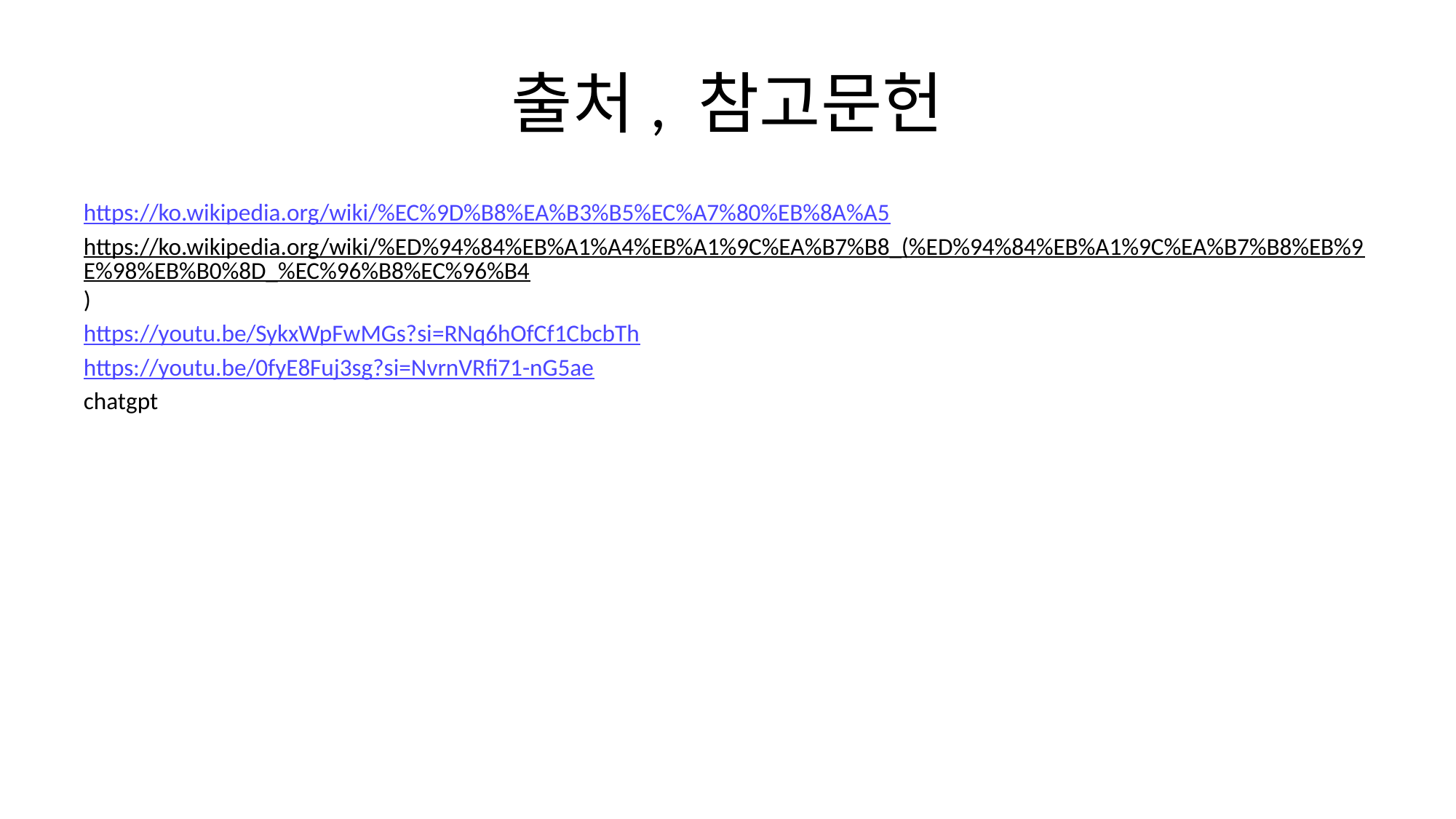

# 출처, 참고문헌
https://ko.wikipedia.org/wiki/%EC%9D%B8%EA%B3%B5%EC%A7%80%EB%8A%A5
https://ko.wikipedia.org/wiki/%ED%94%84%EB%A1%A4%EB%A1%9C%EA%B7%B8_(%ED%94%84%EB%A1%9C%EA%B7%B8%EB%9E%98%EB%B0%8D_%EC%96%B8%EC%96%B4)
https://youtu.be/SykxWpFwMGs?si=RNq6hOfCf1CbcbTh
https://youtu.be/0fyE8Fuj3sg?si=NvrnVRfi71-nG5ae
chatgpt